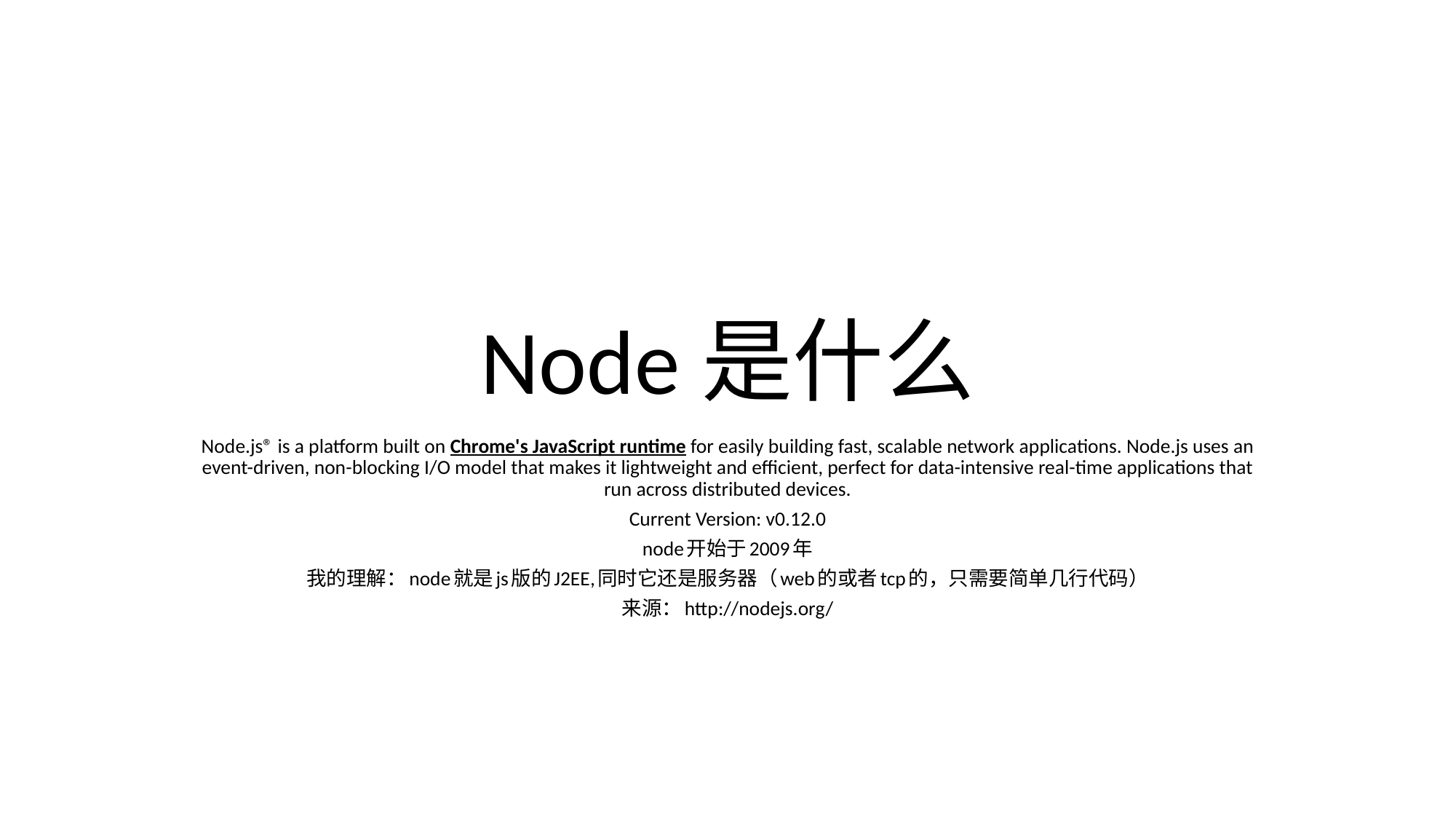

# Node是什么
Node.js® is a platform built on Chrome's JavaScript runtime for easily building fast, scalable network applications. Node.js uses an event-driven, non-blocking I/O model that makes it lightweight and efficient, perfect for data-intensive real-time applications that run across distributed devices.
Current Version: v0.12.0
node开始于2009年
我的理解：node就是js版的J2EE,同时它还是服务器（web的或者tcp的，只需要简单几行代码）
来源：http://nodejs.org/